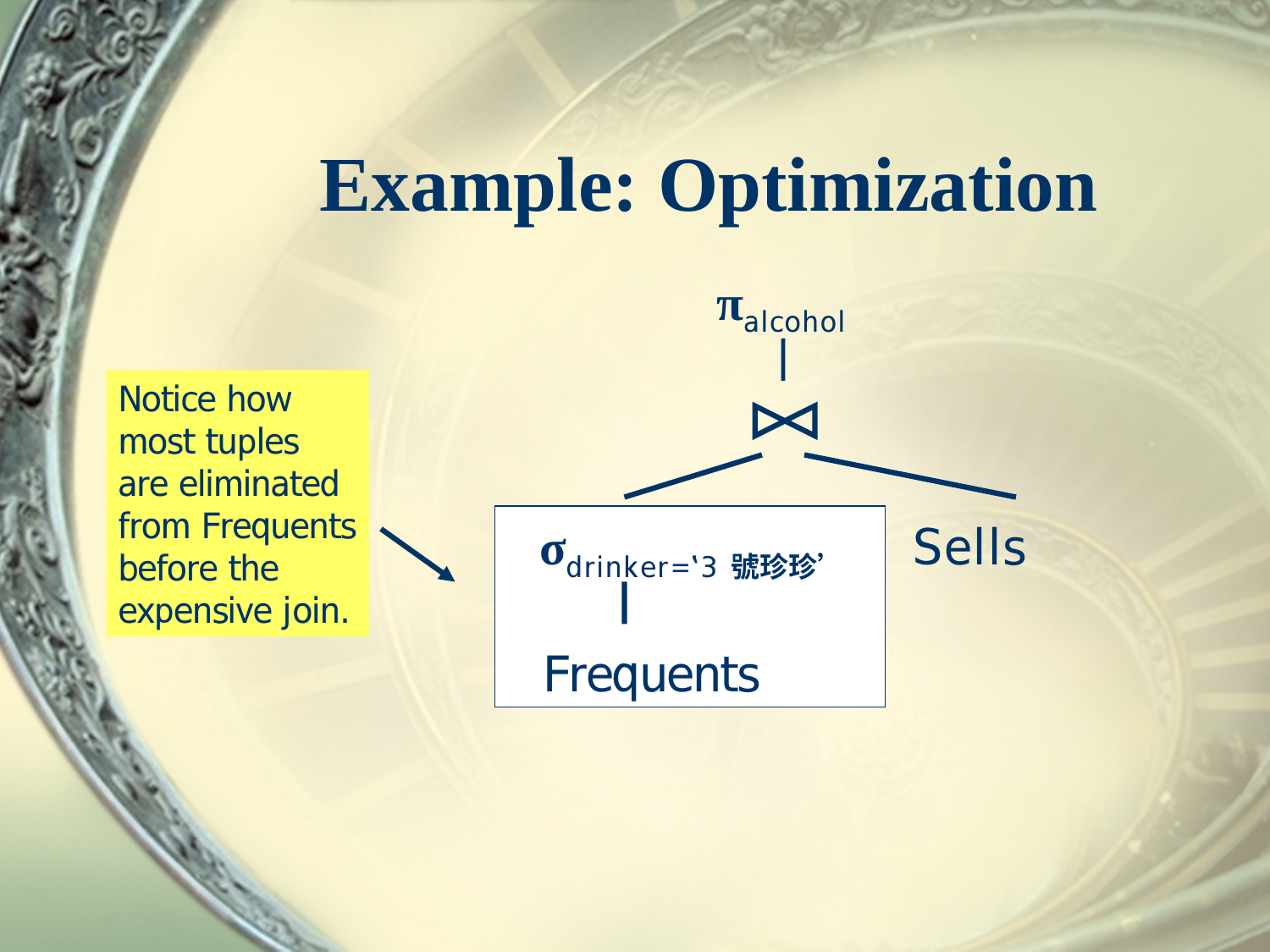

# Example: Optimization
	      πalcohol

    σdrinker=‘3號珍珍’     Sells

   Frequents

Notice how
most tuples
are eliminated
from Frequents
before the
expensive join.